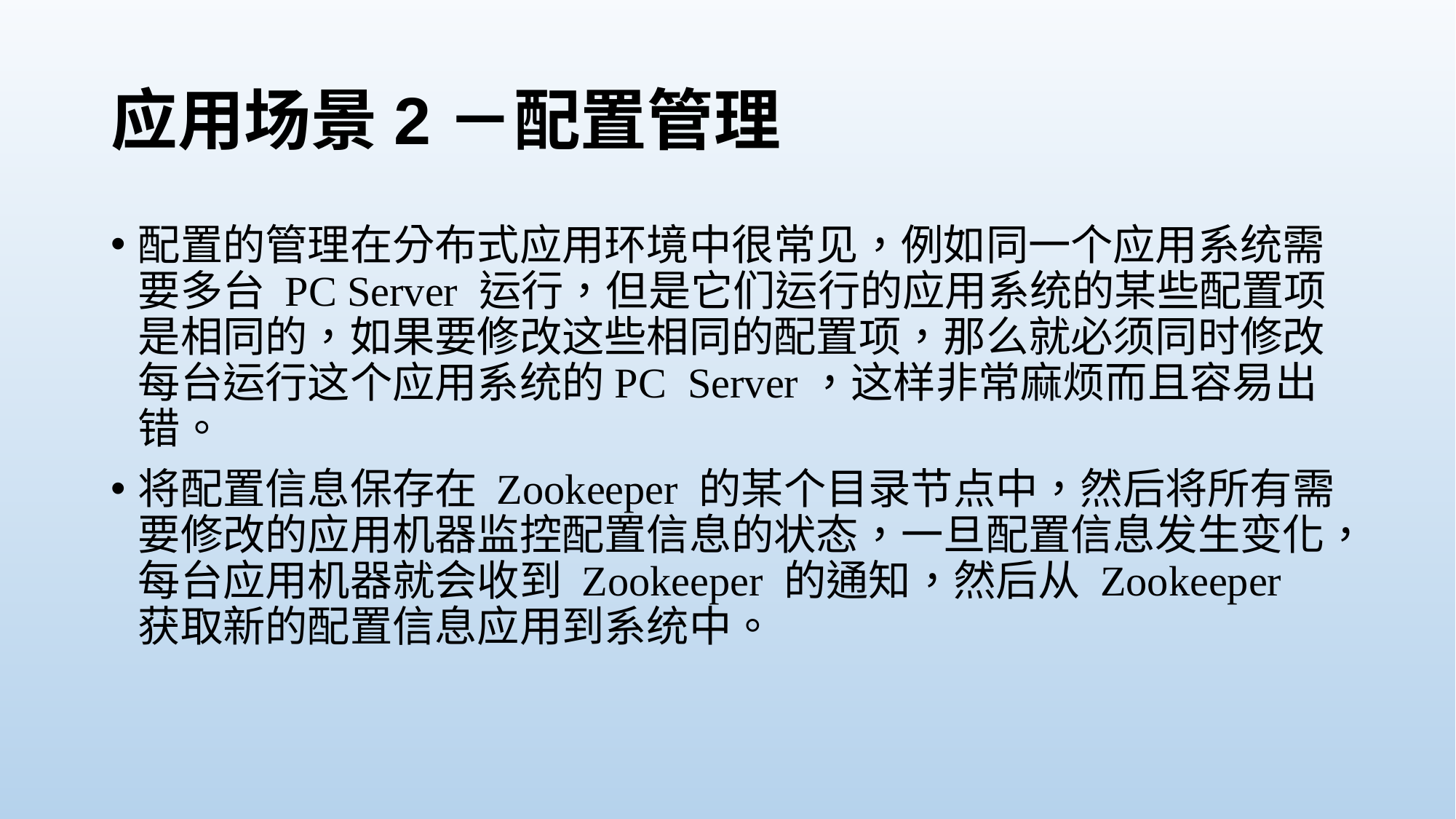

# 应用场景2－配置管理
配置的管理在分布式应用环境中很常见，例如同一个应用系统需要多台 PC Server 运行，但是它们运行的应用系统的某些配置项是相同的，如果要修改这些相同的配置项，那么就必须同时修改每台运行这个应用系统的PC  Server，这样非常麻烦而且容易出错。
将配置信息保存在 Zookeeper 的某个目录节点中，然后将所有需要修改的应用机器监控配置信息的状态，一旦配置信息发生变化，每台应用机器就会收到 Zookeeper 的通知，然后从 Zookeeper 获取新的配置信息应用到系统中。